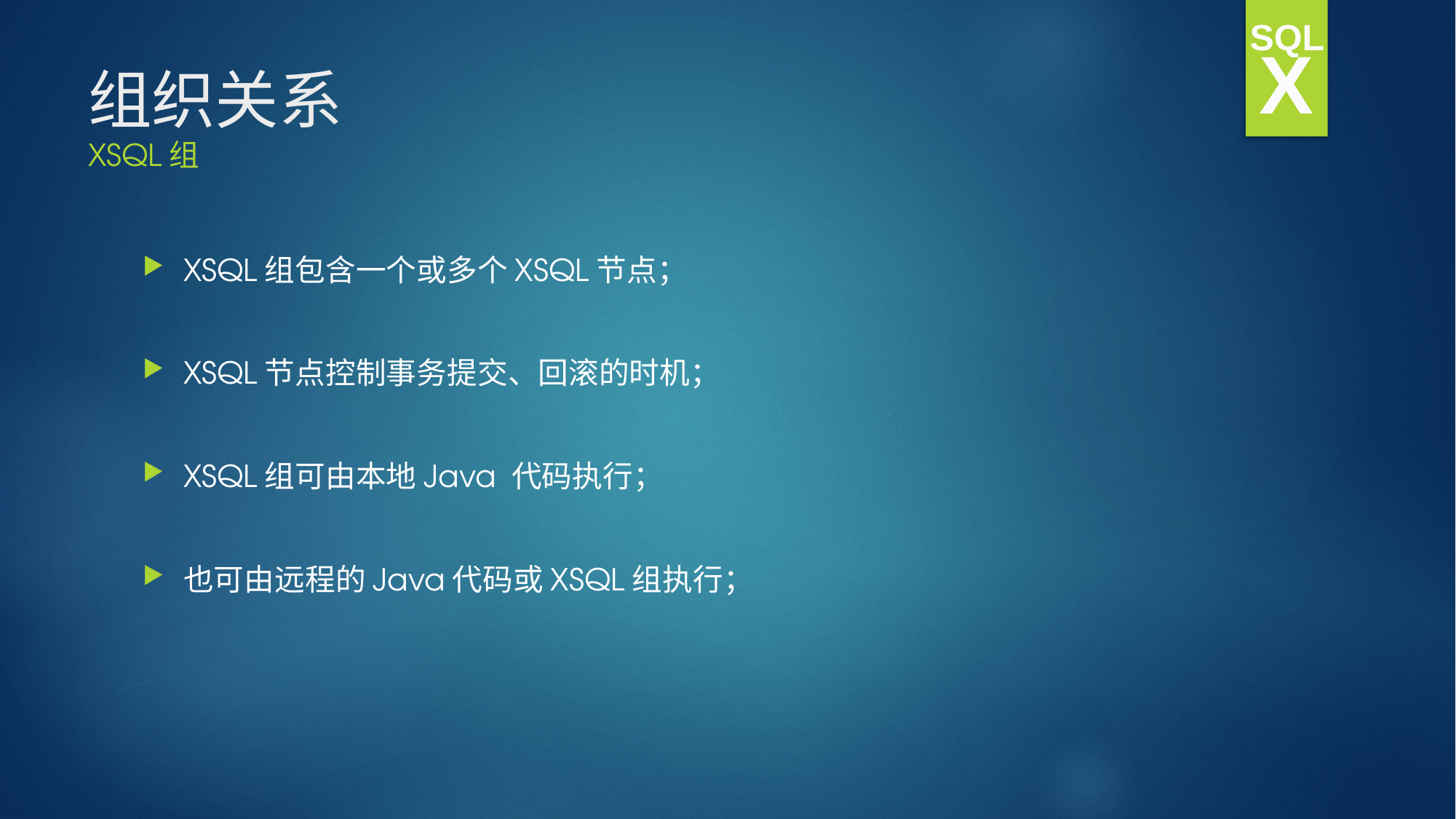

SQL
X
# 组织关系 XSQL组
XSQL组包含一个或多个XSQL节点；

XSQL节点控制事务提交、回滚的时机；

XSQL组可由本地Java 代码执行；

也可由远程的Java代码或XSQL组执行；